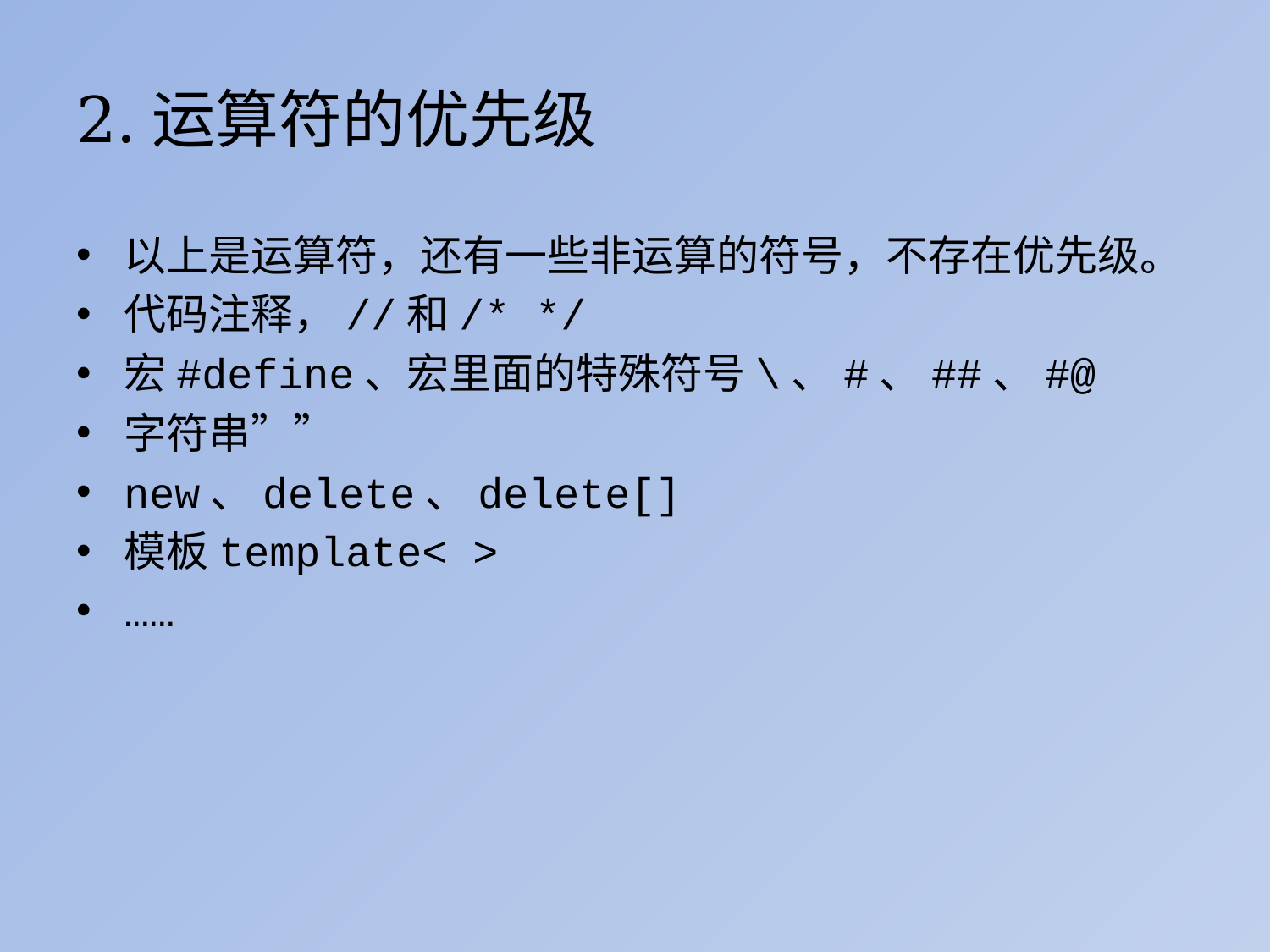

# 2.运算符的优先级
以上是运算符，还有一些非运算的符号，不存在优先级。
代码注释，//和/* */
宏#define、宏里面的特殊符号\、#、##、#@
字符串””
new、delete、delete[]
模板template< >
……